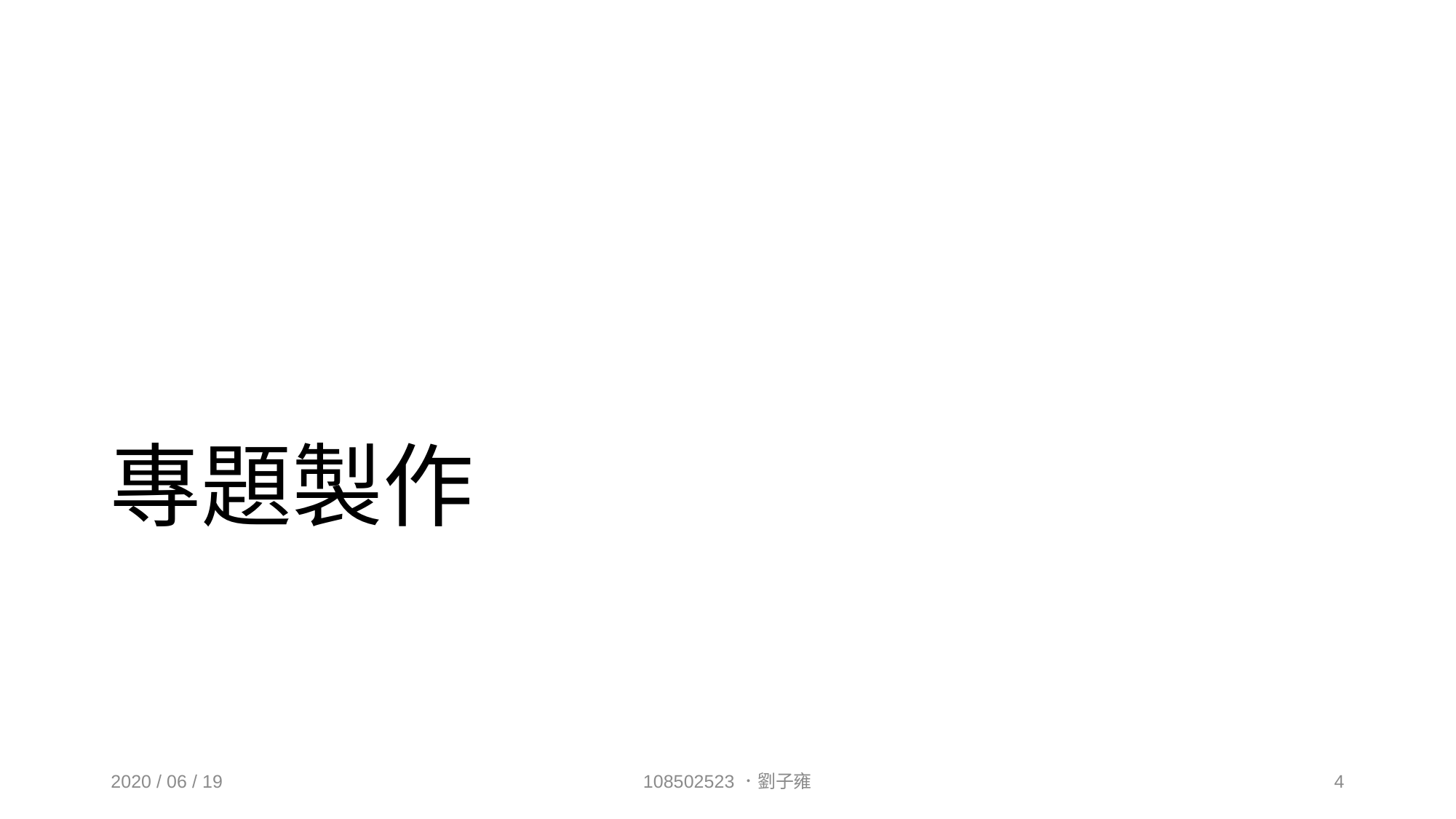

# 專題製作

2020 / 06 / 19
108502523．劉子雍
4